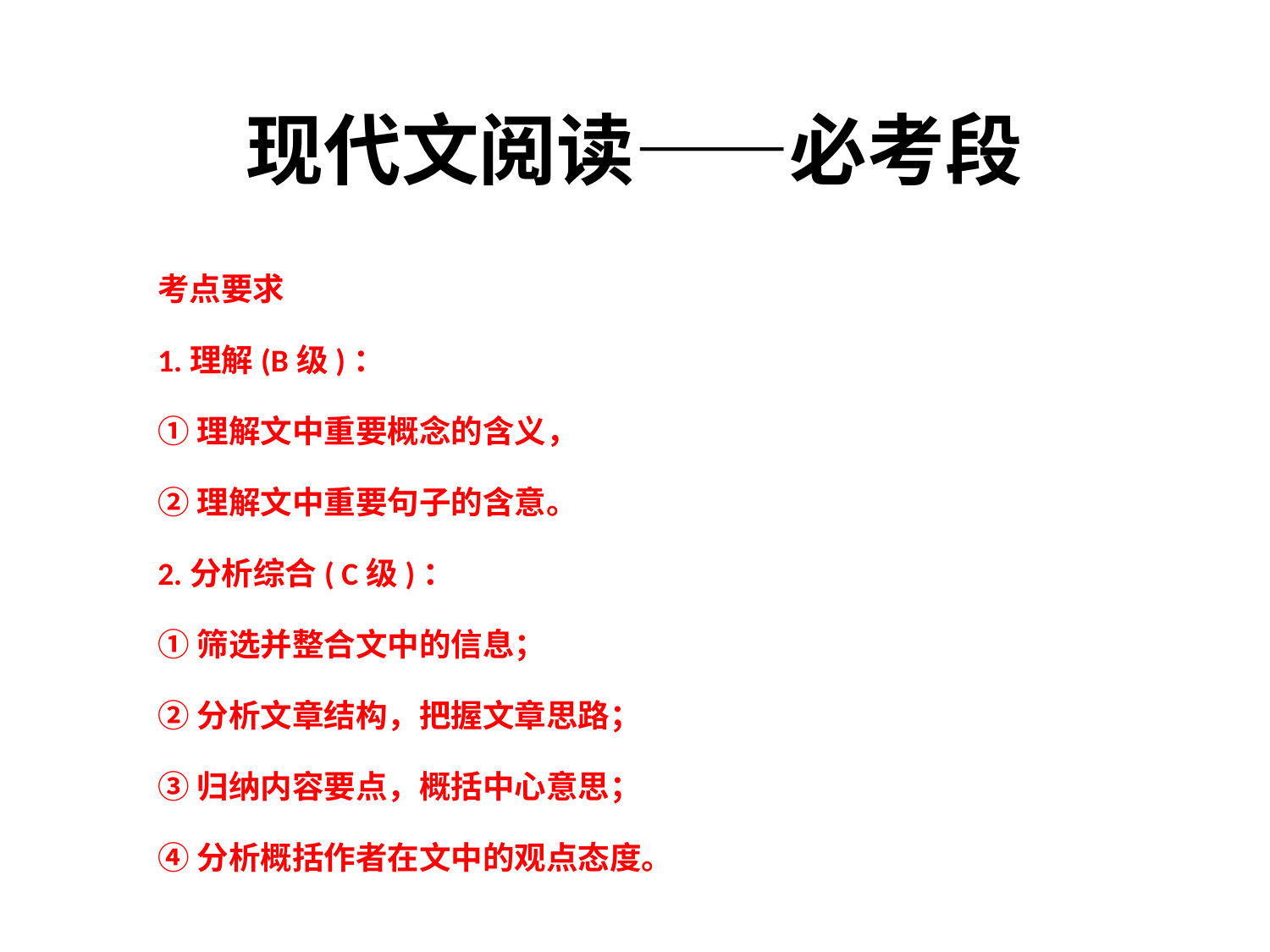

# 现代文阅读——必考段
考点要求
1.理解(B级)：
①理解文中重要概念的含义，
②理解文中重要句子的含意。
2.分析综合( C级)：
①筛选并整合文中的信息；
②分析文章结构，把握文章思路；
③归纳内容要点，概括中心意思；
④分析概括作者在文中的观点态度。